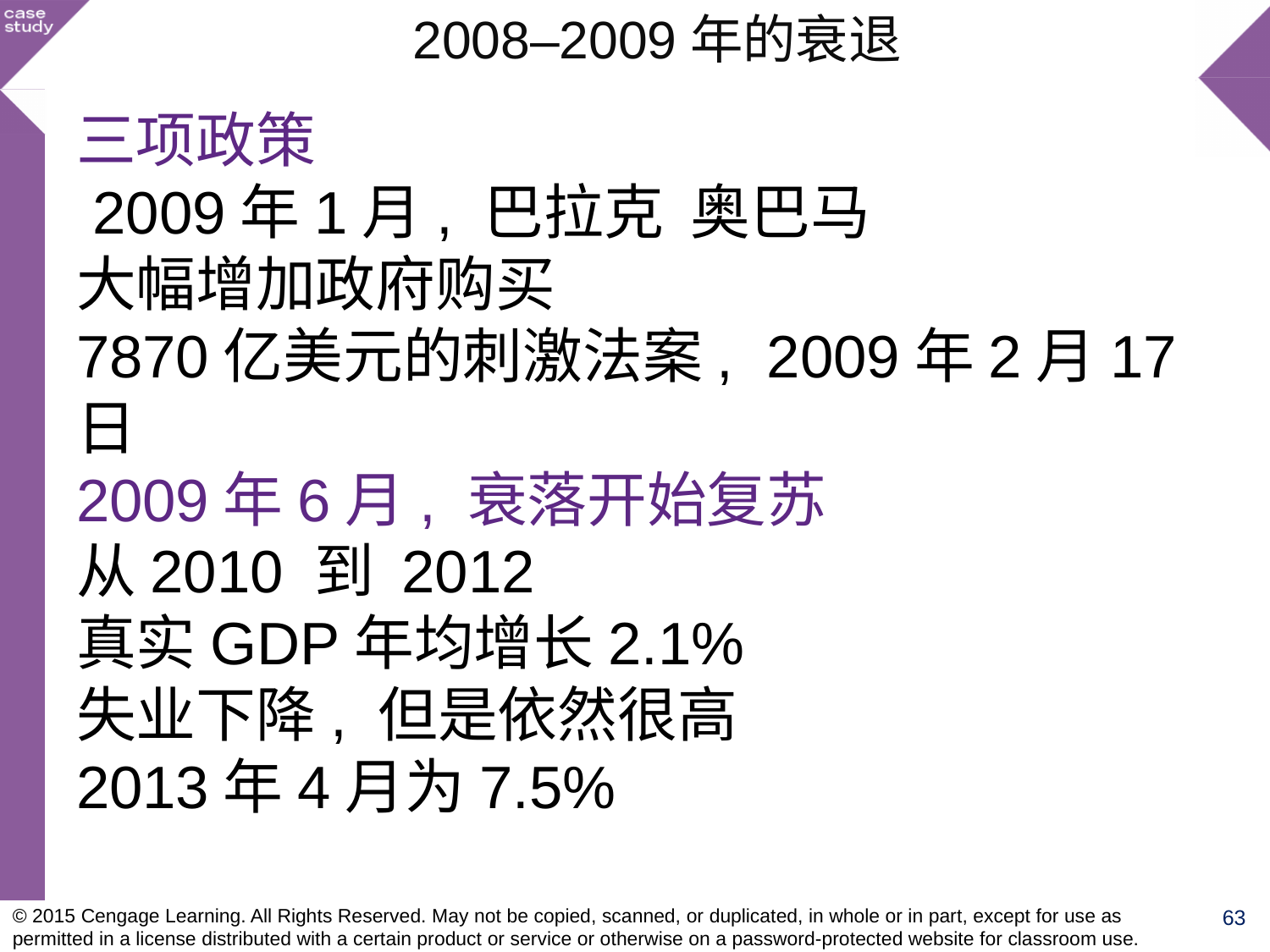

2008–2009年的衰退
三项政策
 2009年1月, 巴拉克  奥巴马
大幅增加政府购买
7870亿美元的刺激法案,  2009年2月17日
2009年6月, 衰落开始复苏
从2010 到 2012
真实GDP年均增长2.1%
失业下降, 但是依然很高
2013年4月为7.5%
63
© 2015 Cengage Learning. All Rights Reserved. May not be copied, scanned, or duplicated, in whole or in part, except for use as permitted in a license distributed with a certain product or service or otherwise on a password-protected website for classroom use.